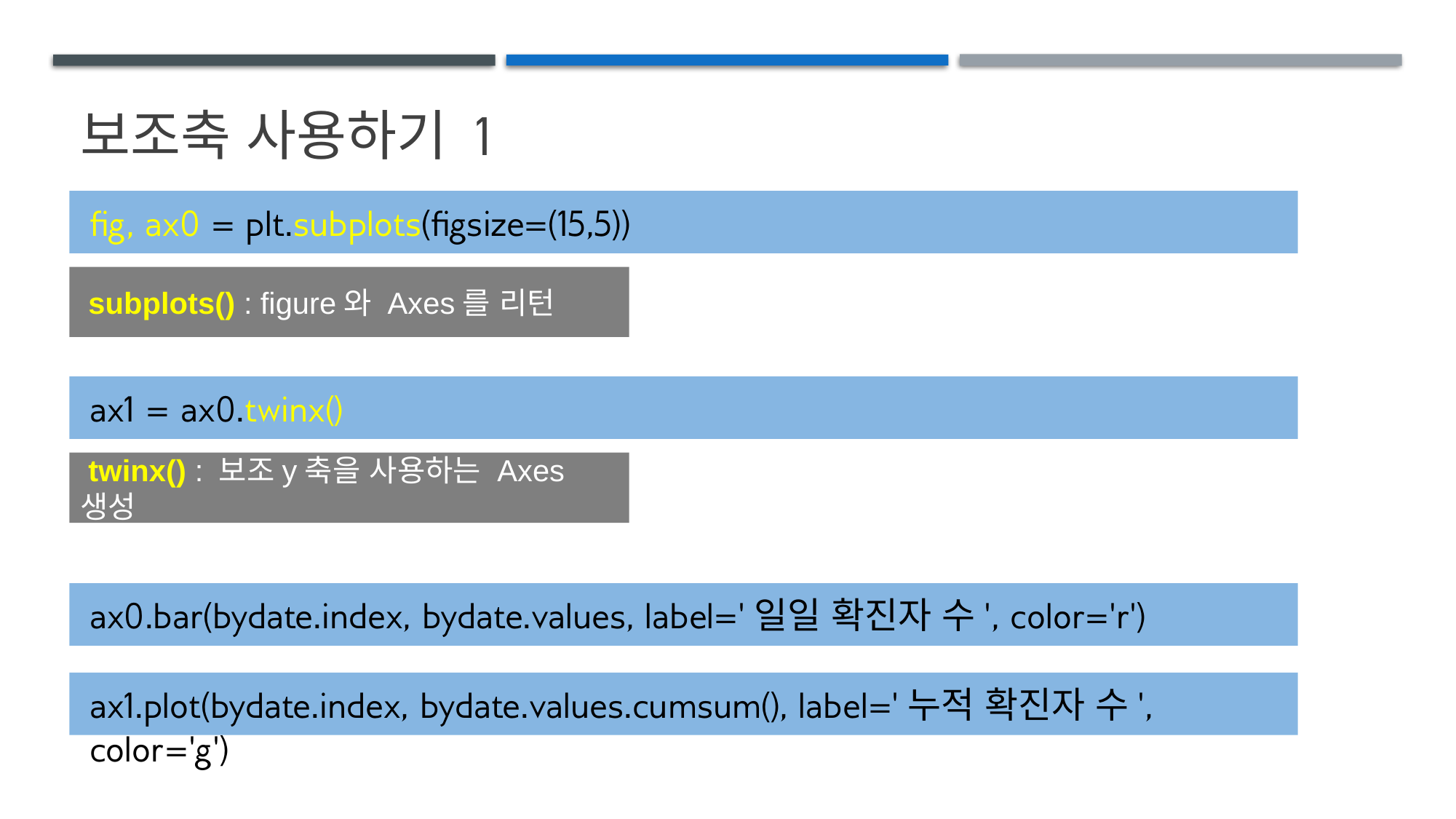

# 보조축 사용하기 1

fig, ax0 = plt.subplots(figsize=(15,5))
 subplots() : figure와 Axes를 리턴

ax1 = ax0.twinx()
 twinx() : 보조y축을 사용하는 Axes 생성

ax0.bar(bydate.index, bydate.values, label='일일 확진자 수', color='r')

ax1.plot(bydate.index, bydate.values.cumsum(), label='누적 확진자 수', color='g')